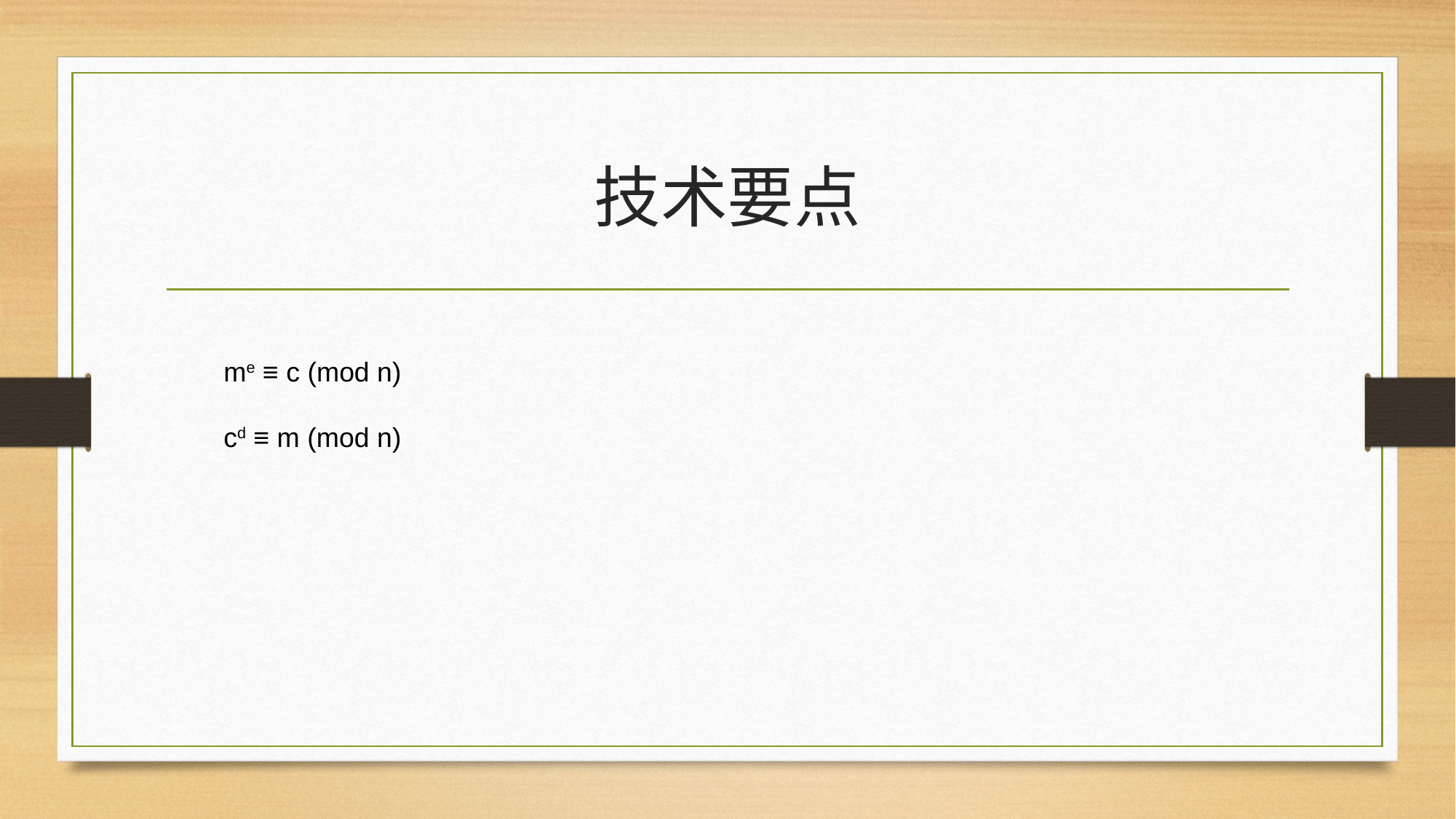

# 技术要点
me ≡ c (mod n)

cd ≡ m (mod n)